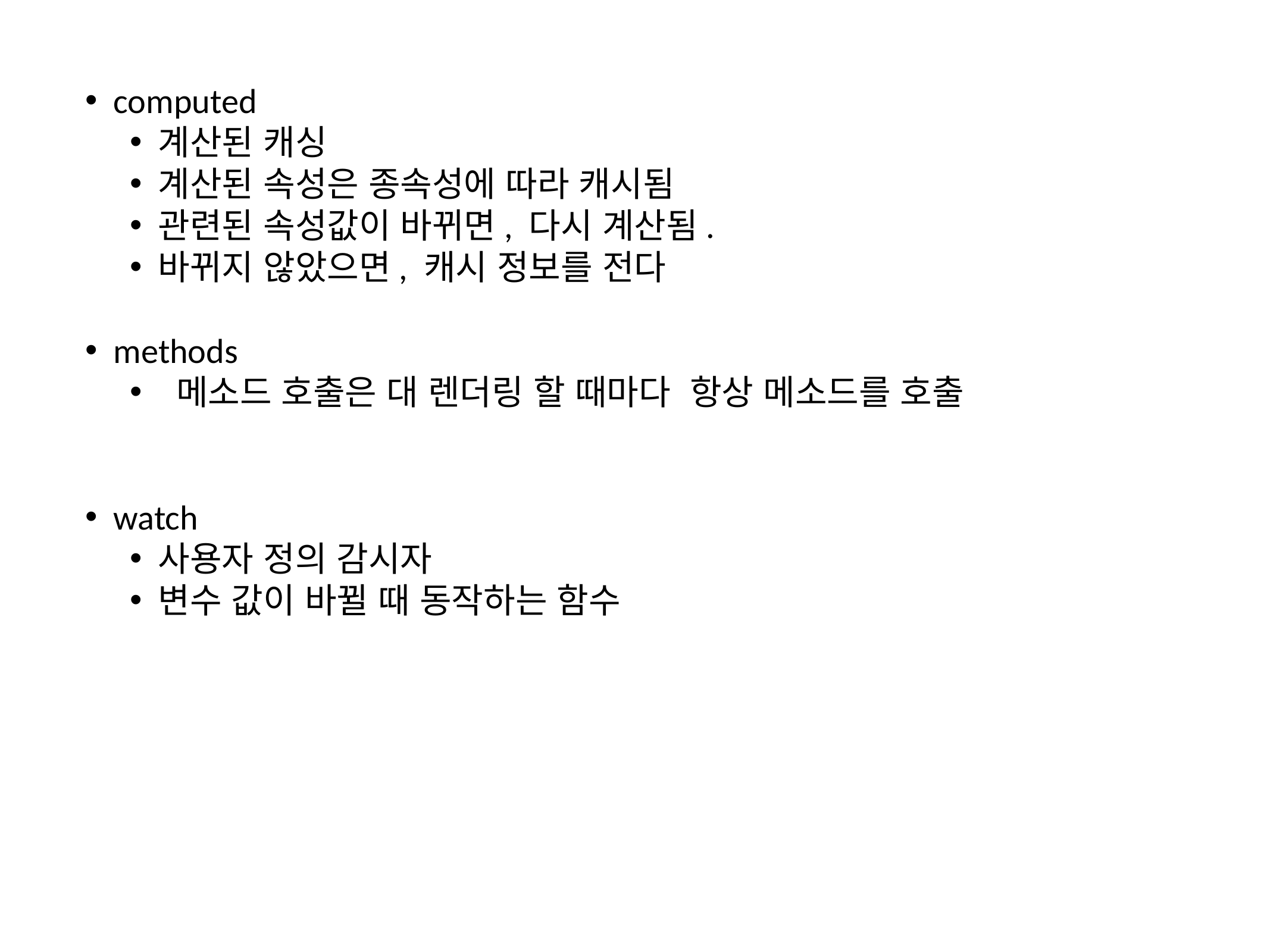

computed
계산된 캐싱
계산된 속성은 종속성에 따라 캐시됨
관련된 속성값이 바뀌면, 다시 계산됨.
바뀌지 않았으면, 캐시 정보를 전다

methods
 메소드 호출은 대 렌더링 할 때마다  항상 메소드를 호출

watch
사용자 정의 감시자
변수 값이 바뀔 때 동작하는 함수